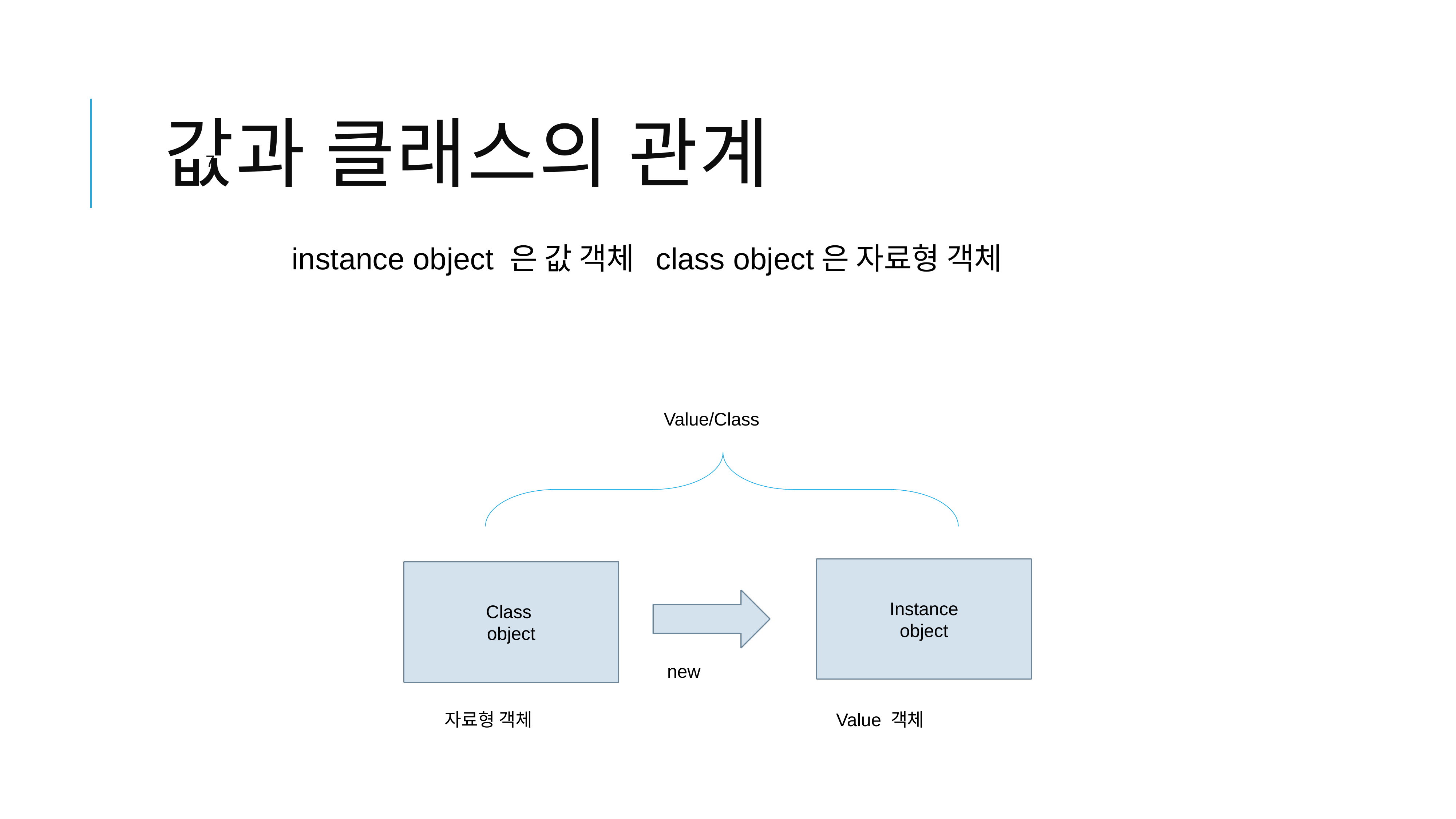

# 값과 클래스의 관계
7
instance object 은 값 객체  class object은 자료형 객체

Value/Class

Instance
object

Class
object

new
자료형 객체
Value 객체